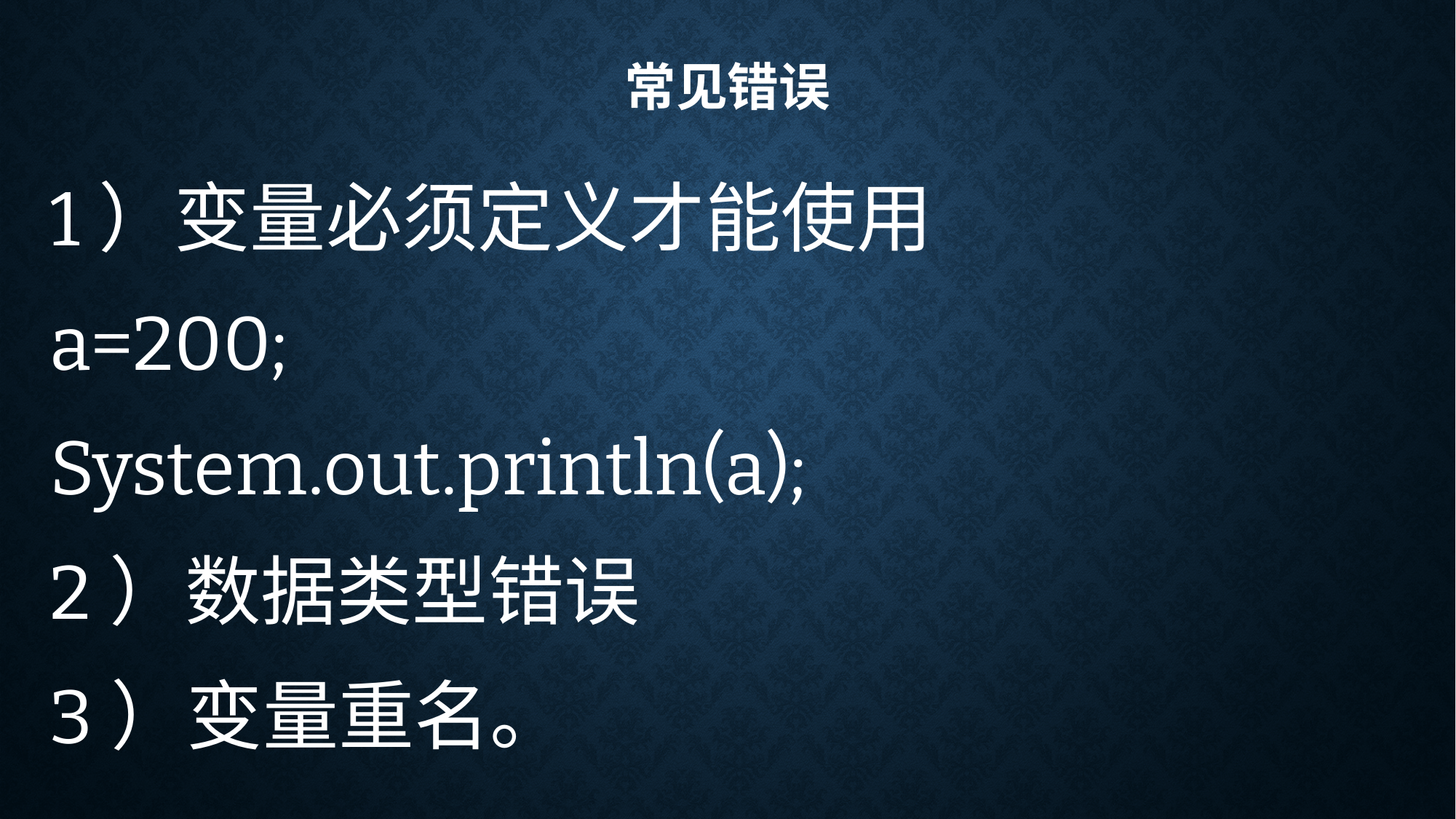

# 常见错误
1）变量必须定义才能使用
a=200;
System.out.println(a);
2）数据类型错误
3）变量重名。